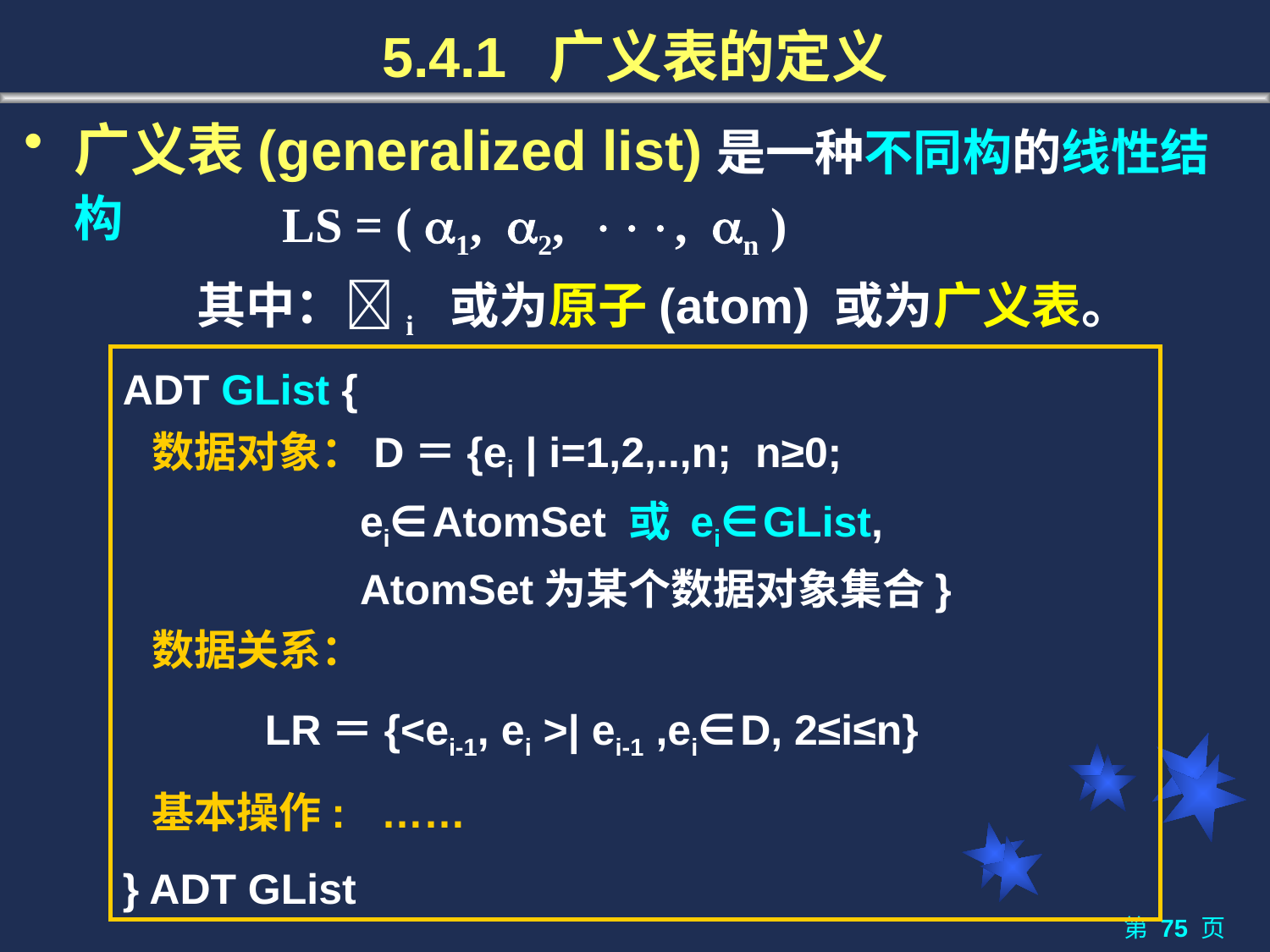

5.4.1  广义表的定义
广义表(generalized list)是一种不同构的线性结构
       LS = ( α1,  α2,  ⋅⋅⋅,  αn )
其中：αi  或为原子(atom) 或为广义表。
ADT GList {
  数据对象：D＝{ei | i=1,2,..,n;  n≥0;
                    ei∈AtomSet 或 ei∈GList,
                    AtomSet为某个数据对象集合}
  数据关系：
            LR＝{<ei-1, ei >| ei-1 ,ei∈D, 2≤i≤n}
  基本操作:   ……
} ADT GList
第 75 页